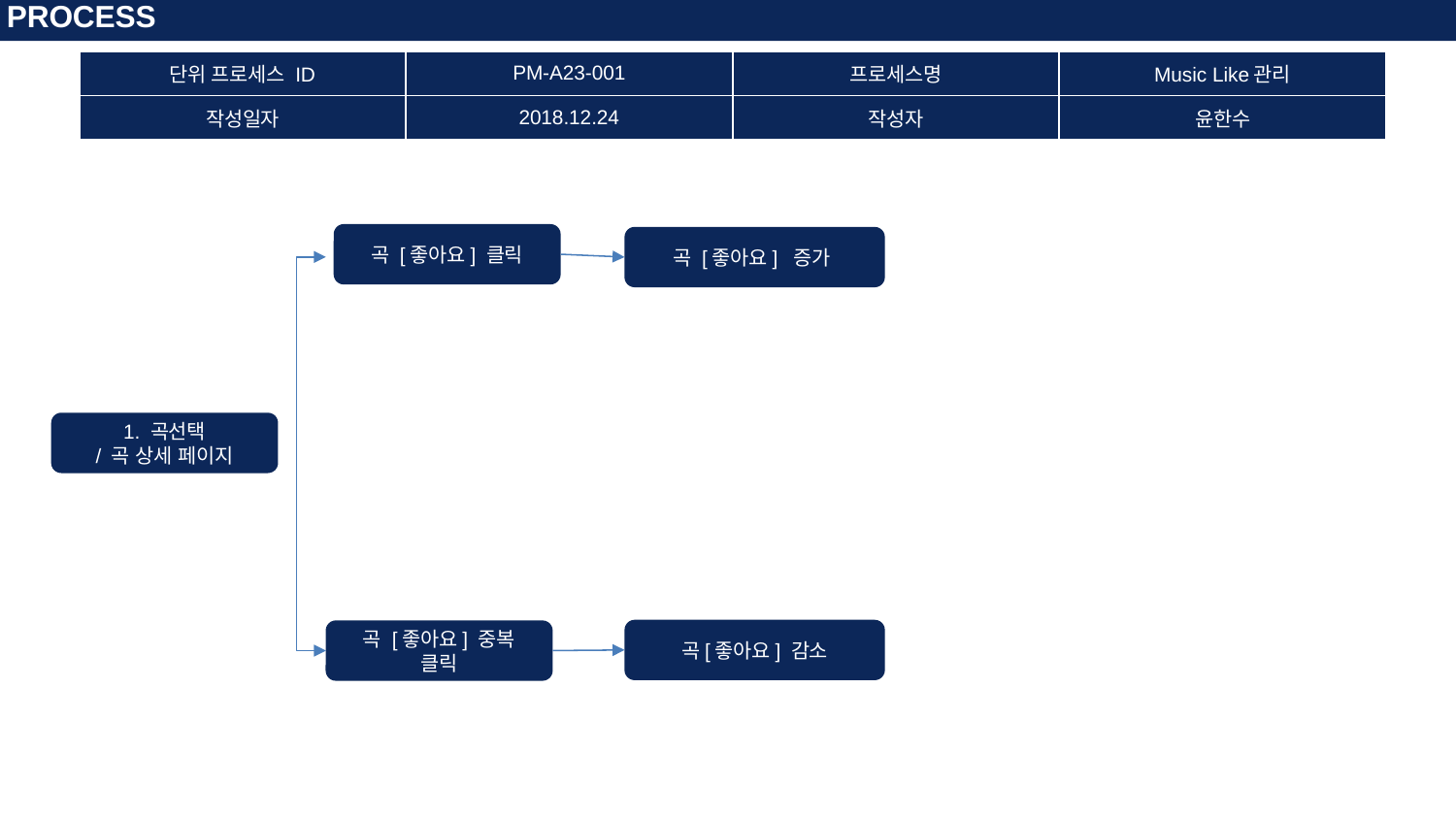

PROCESS
PROCESS
| 단위 프로세스 ID | PM-A23-001 | 프로세스명 | Music Like관리 |
| --- | --- | --- | --- |
| 작성일자 | 2018.12.24 | 작성자 | 윤한수 |
곡 [좋아요] 클릭
곡 [좋아요]  증가

1. 곡선택
/ 곡 상세 페이지

곡[좋아요] 감소
곡 [좋아요] 중복 클릭